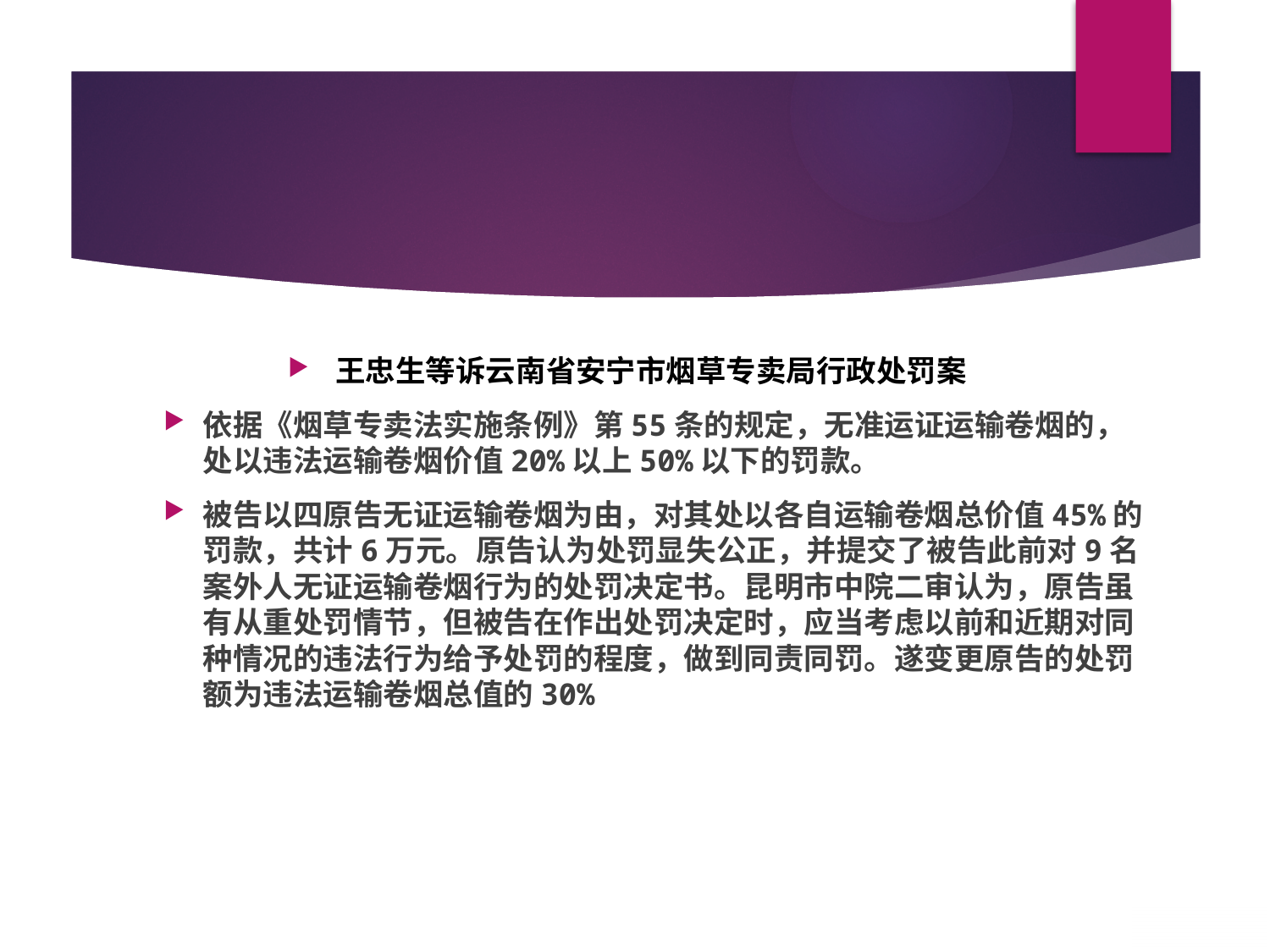

#
王忠生等诉云南省安宁市烟草专卖局行政处罚案
依据《烟草专卖法实施条例》第55条的规定，无准运证运输卷烟的，处以违法运输卷烟价值20%以上50%以下的罚款。
被告以四原告无证运输卷烟为由，对其处以各自运输卷烟总价值45%的罚款，共计6万元。原告认为处罚显失公正，并提交了被告此前对9名案外人无证运输卷烟行为的处罚决定书。昆明市中院二审认为，原告虽有从重处罚情节，但被告在作出处罚决定时，应当考虑以前和近期对同种情况的违法行为给予处罚的程度，做到同责同罚。遂变更原告的处罚额为违法运输卷烟总值的30%